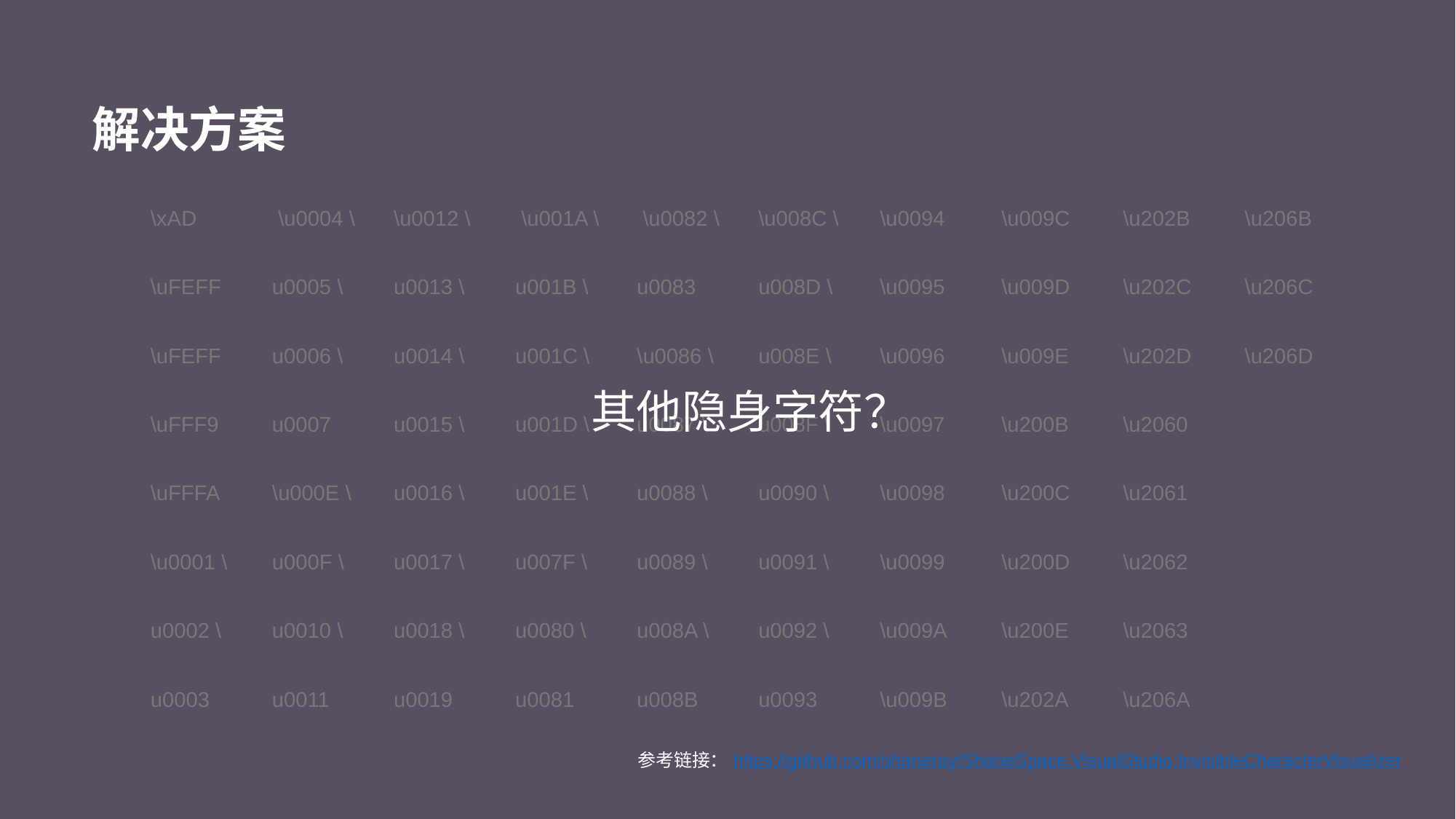

# 解决方案
\xAD
\uFEFF
\uFEFF
\uFFF9
\uFFFA
\u0001 \u0002 \u0003
 \u0004 \u0005 \u0006 \u0007
\u000E \u000F \u0010 \u0011
\u0012 \u0013 \u0014 \u0015 \u0016 \u0017 \u0018 \u0019
 \u001A \u001B \u001C \u001D \u001E \u007F \u0080 \u0081
 \u0082 \u0083
\u0086 \u0087 \u0088 \u0089 \u008A \u008B
\u008C \u008D \u008E \u008F \u0090 \u0091 \u0092 \u0093
\u0094
\u0095
\u0096
\u0097
\u0098
\u0099
\u009A
\u009B
\u009C
\u009D
\u009E
\u200B
\u200C
\u200D
\u200E
\u202A
\u202B
\u202C
\u202D
\u2060
\u2061
\u2062
\u2063
\u206A
\u206B
\u206C
\u206D
其他隐身字符？
参考链接：https://github.com/shaneray/ShaneSpace.VisualStudio.InvisibleCharacterVisualizer